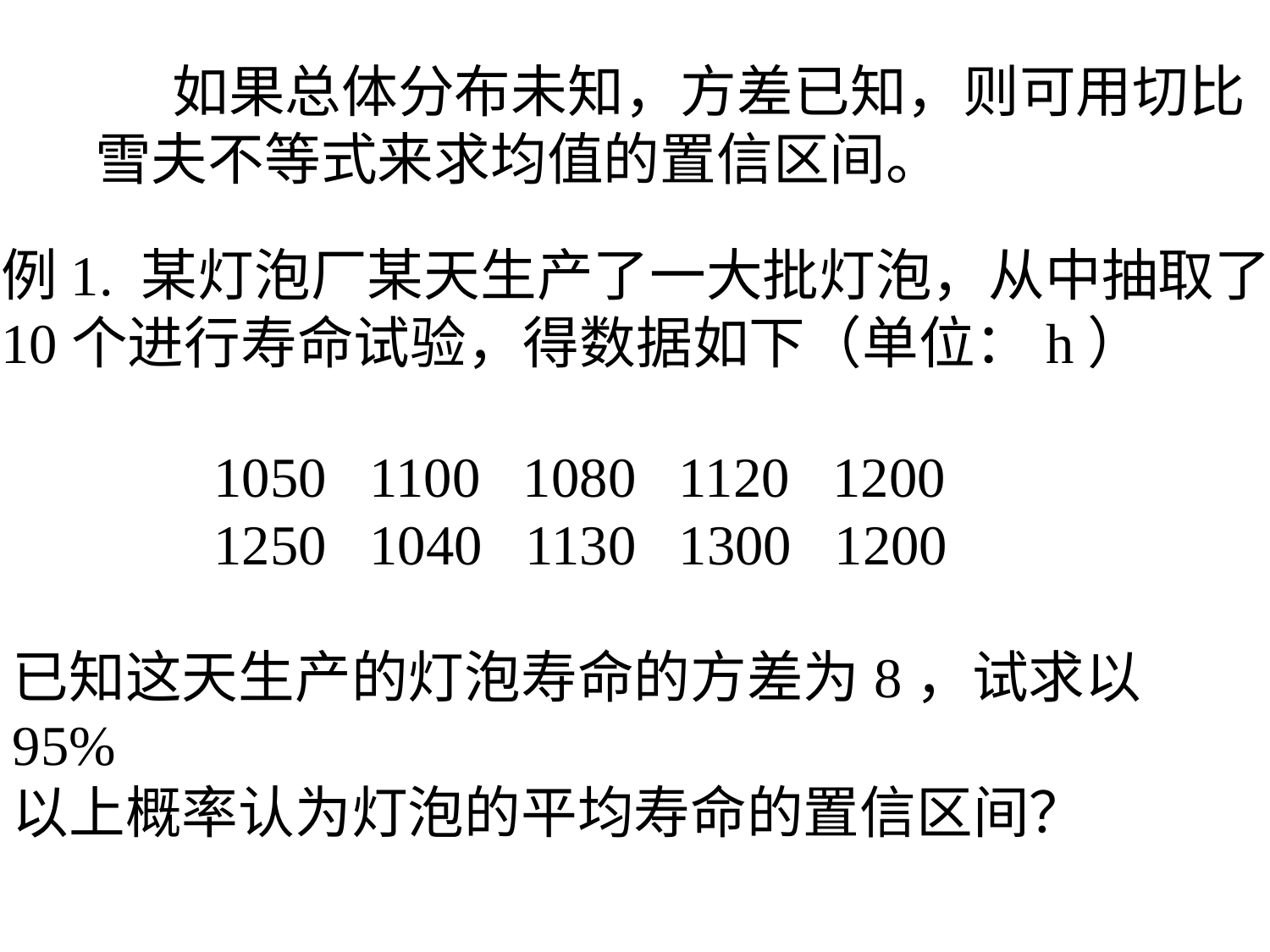

如果总体分布未知，方差已知，则可用切比雪夫不等式来求均值的置信区间。
例1. 某灯泡厂某天生产了一大批灯泡，从中抽取了
10个进行寿命试验，得数据如下（单位：h）
1050   1100   1080   1120   1200
1250   1040   1130   1300   1200
已知这天生产的灯泡寿命的方差为8，试求以95%
以上概率认为灯泡的平均寿命的置信区间？